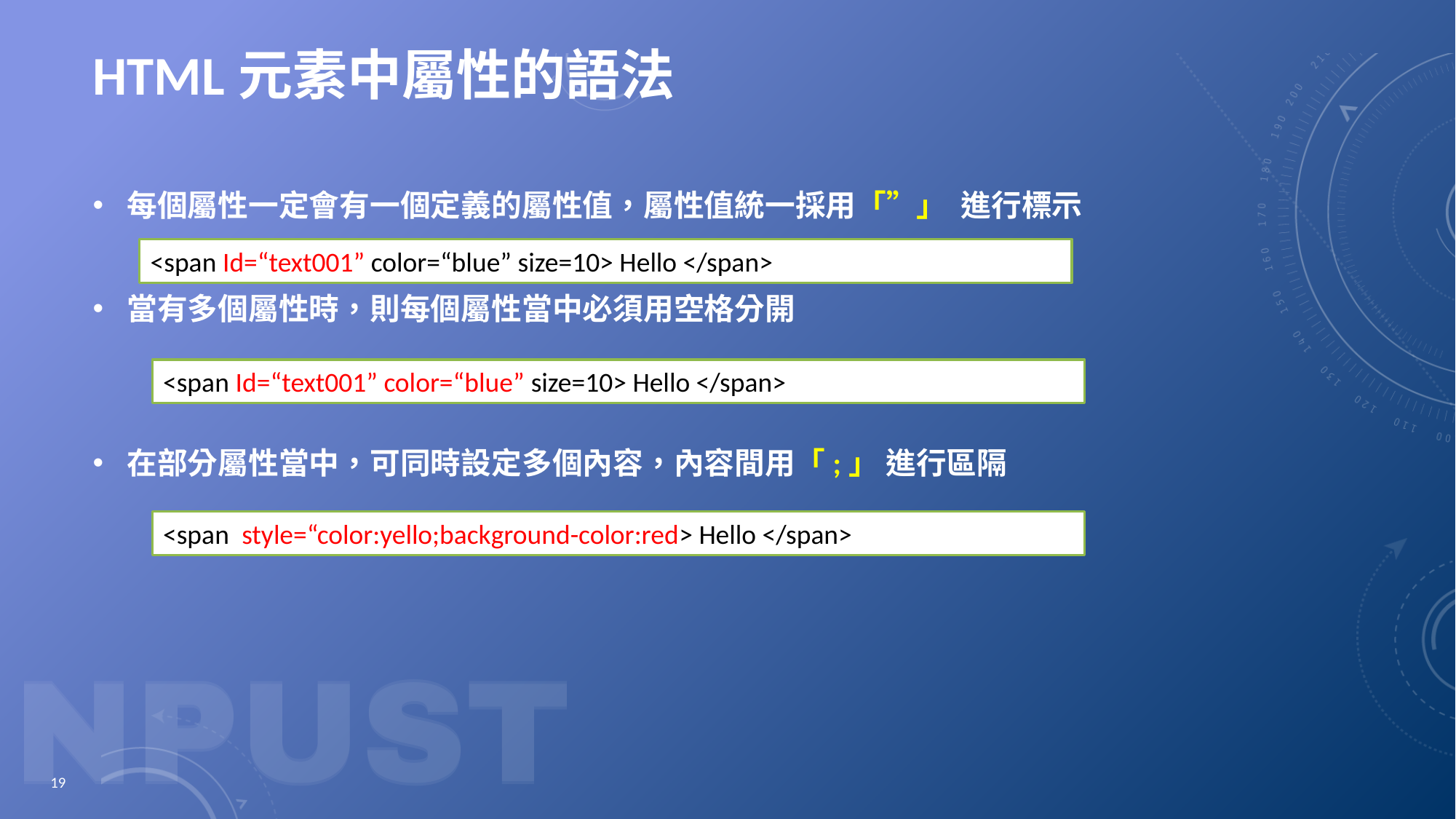

# HTML元素中屬性的語法
每個屬性一定會有一個定義的屬性值，屬性值統一採用「”」  進行標示

當有多個屬性時，則每個屬性當中必須用空格分開

在部分屬性當中，可同時設定多個內容，內容間用「;」 進行區隔
<span Id=“text001” color=“blue” size=10> Hello </span>
<span Id=“text001” color=“blue” size=10> Hello </span>
<span  style=“color:yello;background-color:red> Hello </span>
19